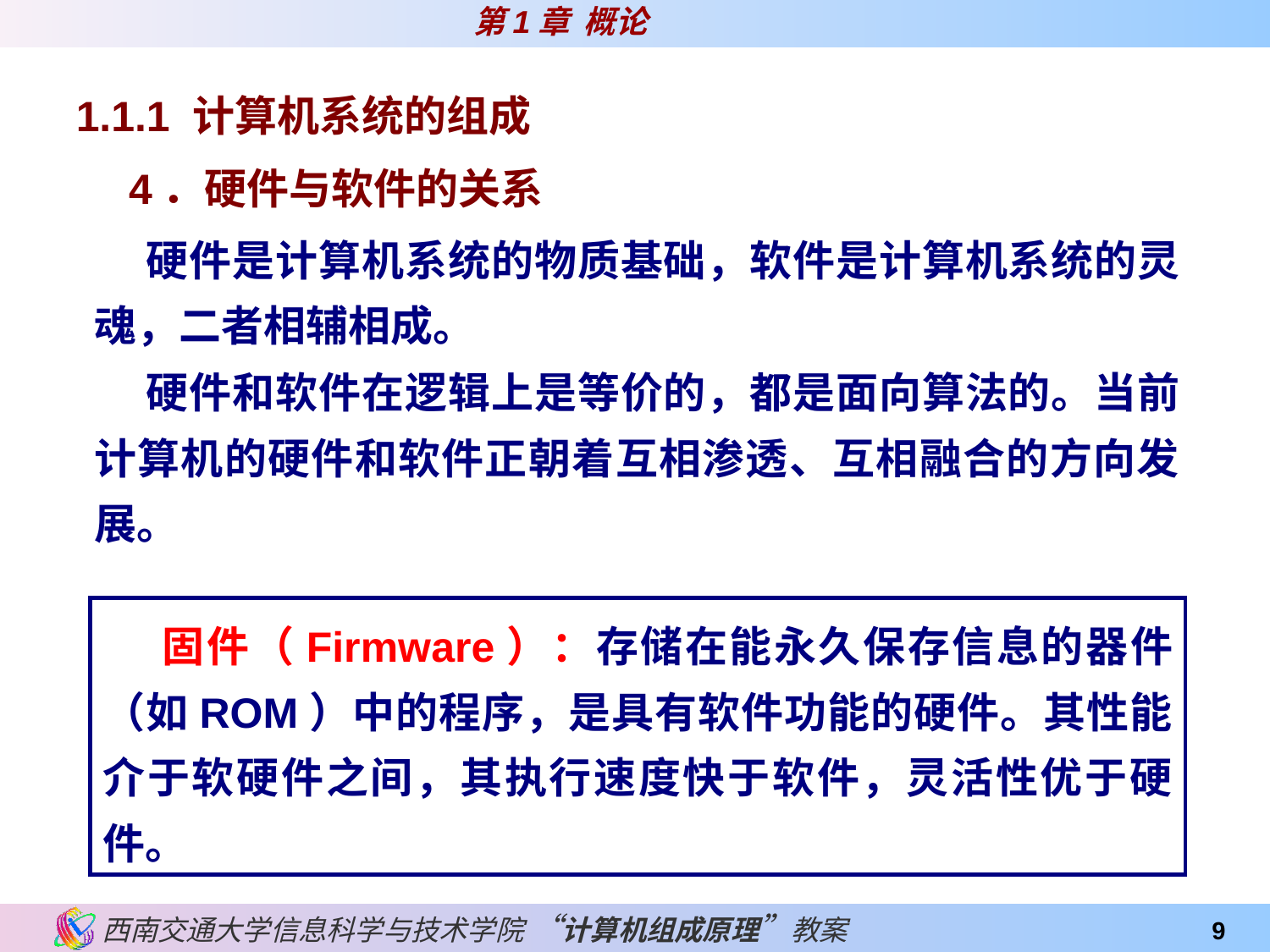

1.1.1 计算机系统的组成
4．硬件与软件的关系
    硬件是计算机系统的物质基础，软件是计算机系统的灵魂，二者相辅相成。
    硬件和软件在逻辑上是等价的，都是面向算法的。当前计算机的硬件和软件正朝着互相渗透、互相融合的方向发展。
    固件（Firmware）：存储在能永久保存信息的器件（如ROM）中的程序，是具有软件功能的硬件。其性能介于软硬件之间，其执行速度快于软件，灵活性优于硬件。